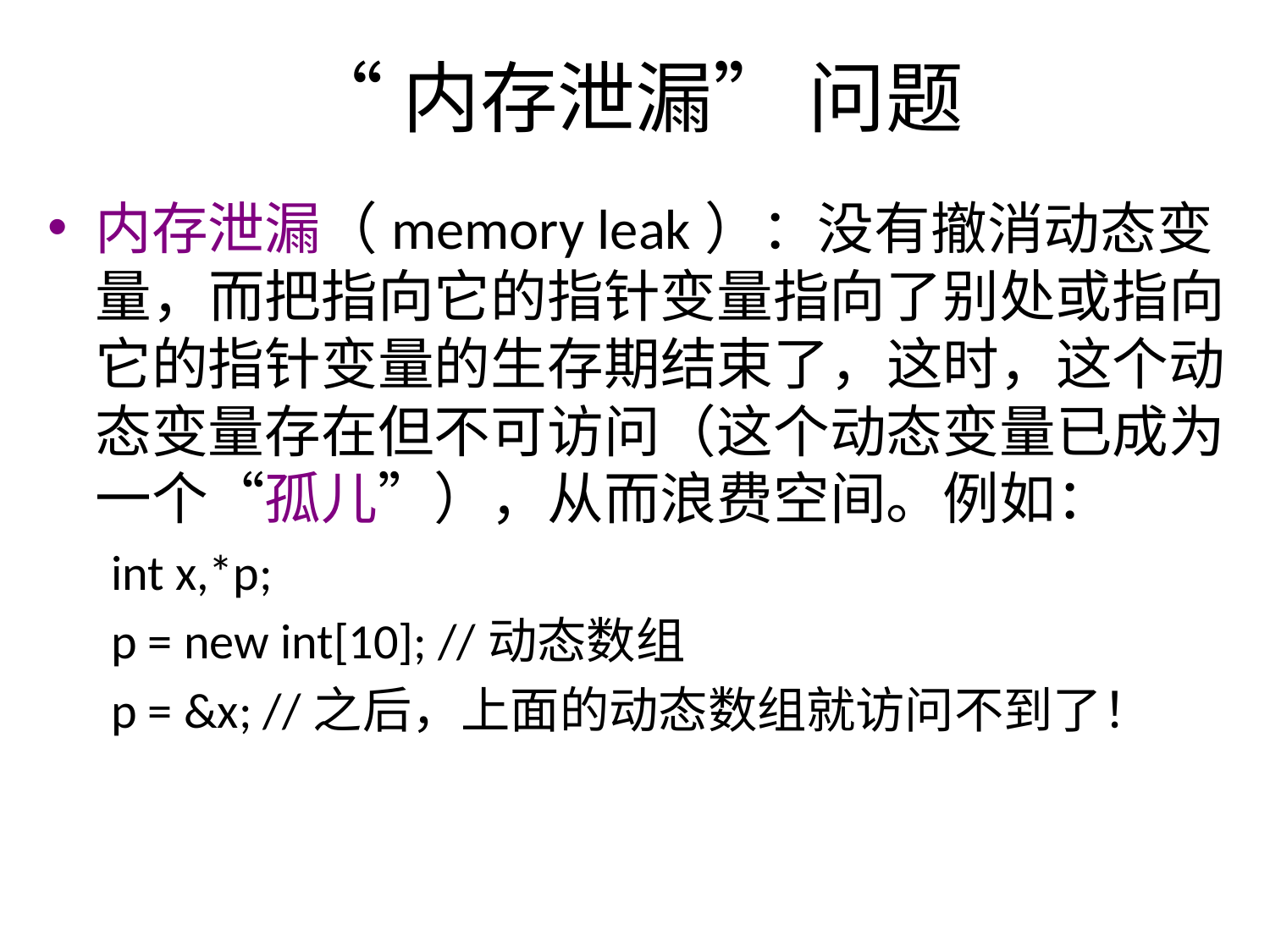

# “内存泄漏” 问题
内存泄漏（memory leak）：没有撤消动态变量，而把指向它的指针变量指向了别处或指向它的指针变量的生存期结束了，这时，这个动态变量存在但不可访问（这个动态变量已成为一个“孤儿”），从而浪费空间。例如：
int x,*p;
p = new int[10]; //动态数组
p = &x; //之后，上面的动态数组就访问不到了！